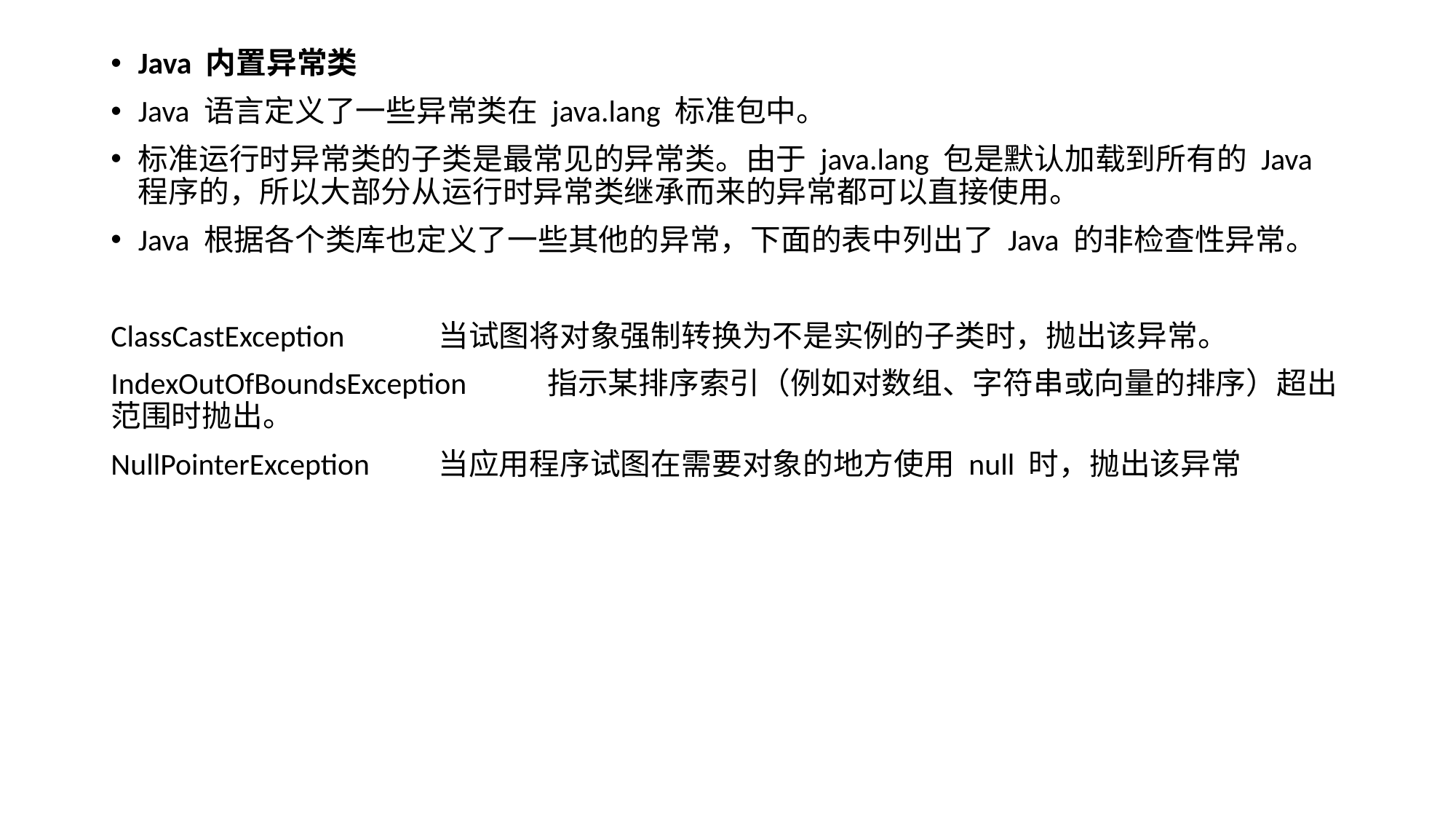

Java 内置异常类
Java 语言定义了一些异常类在 java.lang 标准包中。
标准运行时异常类的子类是最常见的异常类。由于 java.lang 包是默认加载到所有的 Java 程序的，所以大部分从运行时异常类继承而来的异常都可以直接使用。
Java 根据各个类库也定义了一些其他的异常，下面的表中列出了 Java 的非检查性异常。

ClassCastException	当试图将对象强制转换为不是实例的子类时，抛出该异常。
IndexOutOfBoundsException	指示某排序索引（例如对数组、字符串或向量的排序）超出范围时抛出。
NullPointerException	当应用程序试图在需要对象的地方使用 null 时，抛出该异常